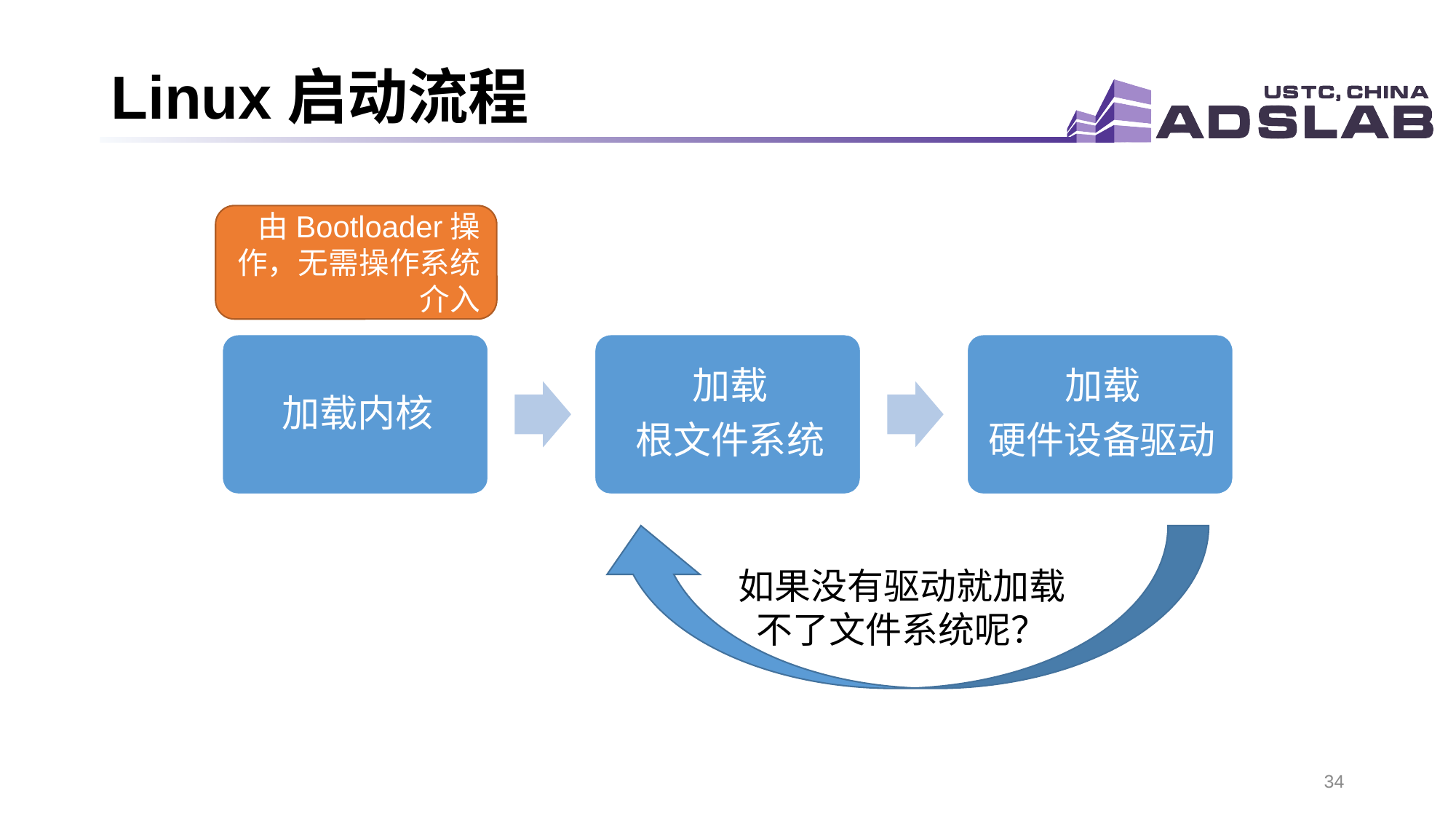

# Linux启动流程

由Bootloader操作，无需操作系统介入
加载内核

加载
根文件系统

加载
硬件设备驱动
如果没有驱动就加载
不了文件系统呢？
34